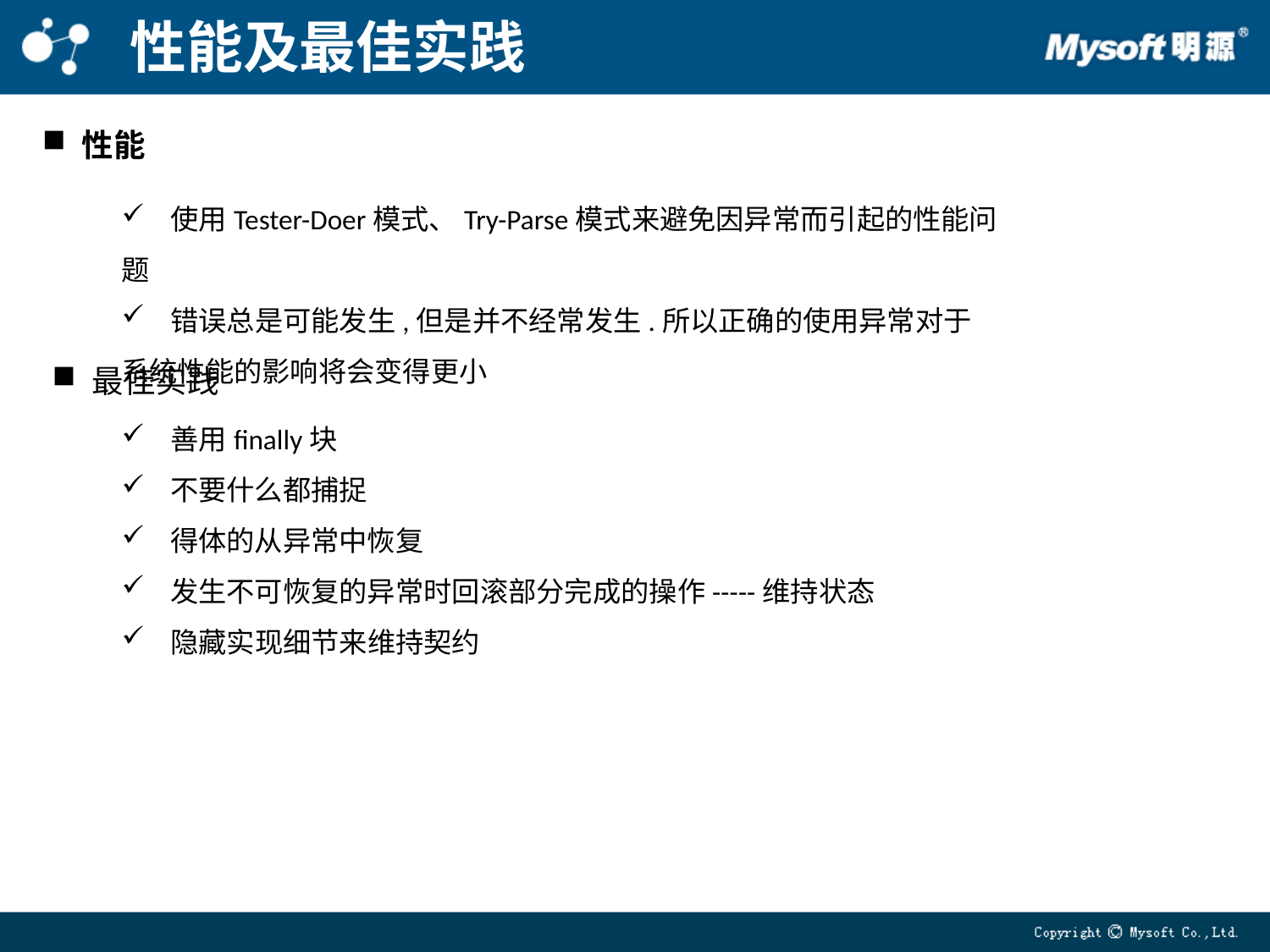

性能及最佳实践
性能
   使用Tester-Doer模式、Try-Parse模式来避免因异常而引起的性能问题
   错误总是可能发生,但是并不经常发生.所以正确的使用异常对于系统性能的影响将会变得更小
最佳实践
   善用finally块
   不要什么都捕捉
   得体的从异常中恢复
   发生不可恢复的异常时回滚部分完成的操作-----维持状态
   隐藏实现细节来维持契约